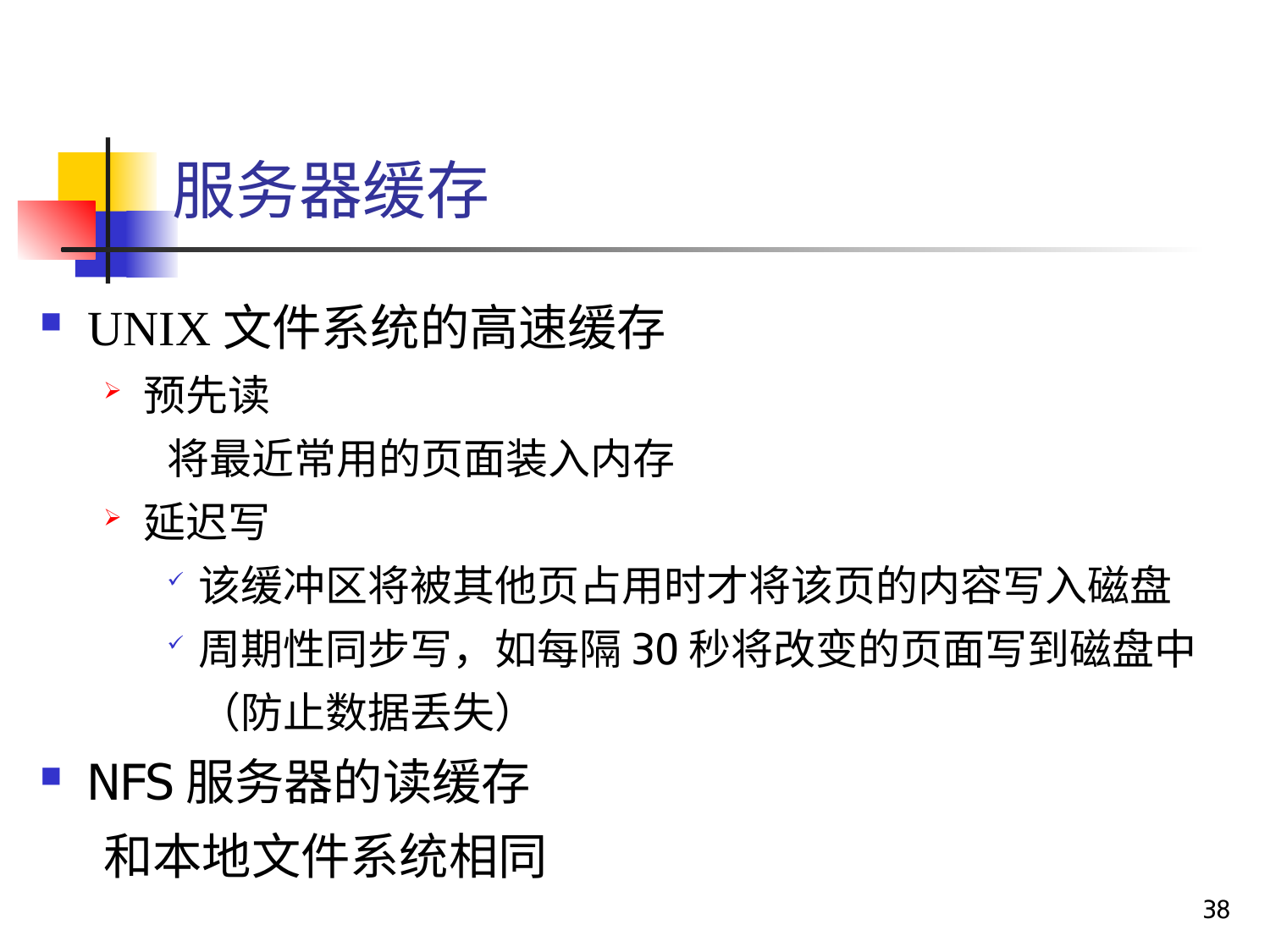

服务器缓存
UNIX文件系统的高速缓存
预先读
将最近常用的页面装入内存
延迟写
该缓冲区将被其他页占用时才将该页的内容写入磁盘
周期性同步写，如每隔30秒将改变的页面写到磁盘中（防止数据丢失）
NFS服务器的读缓存
和本地文件系统相同
38